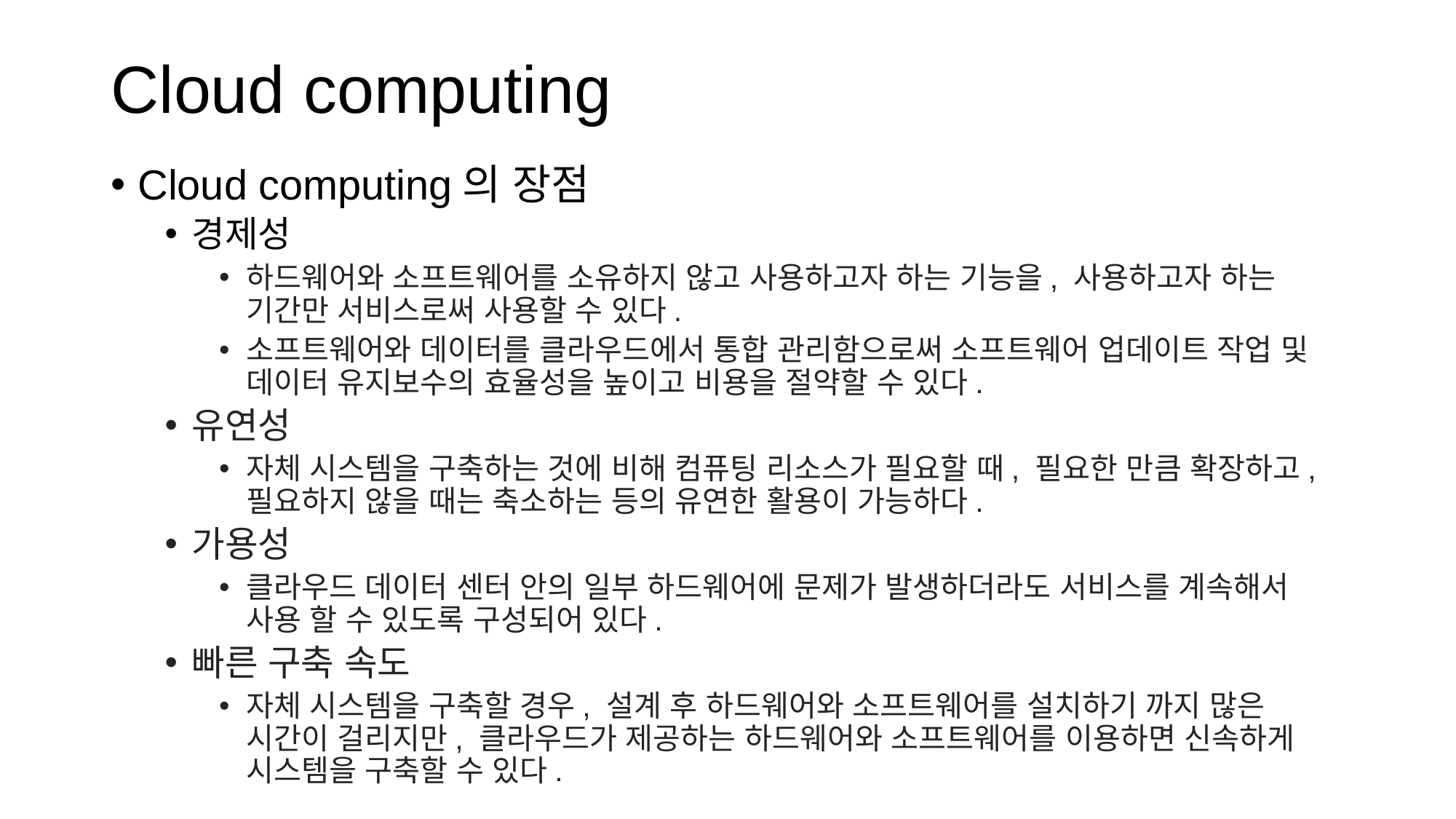

# Cloud computing
Cloud computing의 장점
경제성
하드웨어와 소프트웨어를 소유하지 않고 사용하고자 하는 기능을, 사용하고자 하는 기간만 서비스로써 사용할 수 있다.
소프트웨어와 데이터를 클라우드에서 통합 관리함으로써 소프트웨어 업데이트 작업 및 데이터 유지보수의 효율성을 높이고 비용을 절약할 수 있다.
유연성
자체 시스템을 구축하는 것에 비해 컴퓨팅 리소스가 필요할 때, 필요한 만큼 확장하고, 필요하지 않을 때는 축소하는 등의 유연한 활용이 가능하다.
가용성
클라우드 데이터 센터 안의 일부 하드웨어에 문제가 발생하더라도 서비스를 계속해서 사용 할 수 있도록 구성되어 있다.
빠른 구축 속도
자체 시스템을 구축할 경우, 설계 후 하드웨어와 소프트웨어를 설치하기 까지 많은 시간이 걸리지만, 클라우드가 제공하는 하드웨어와 소프트웨어를 이용하면 신속하게 시스템을 구축할 수 있다.